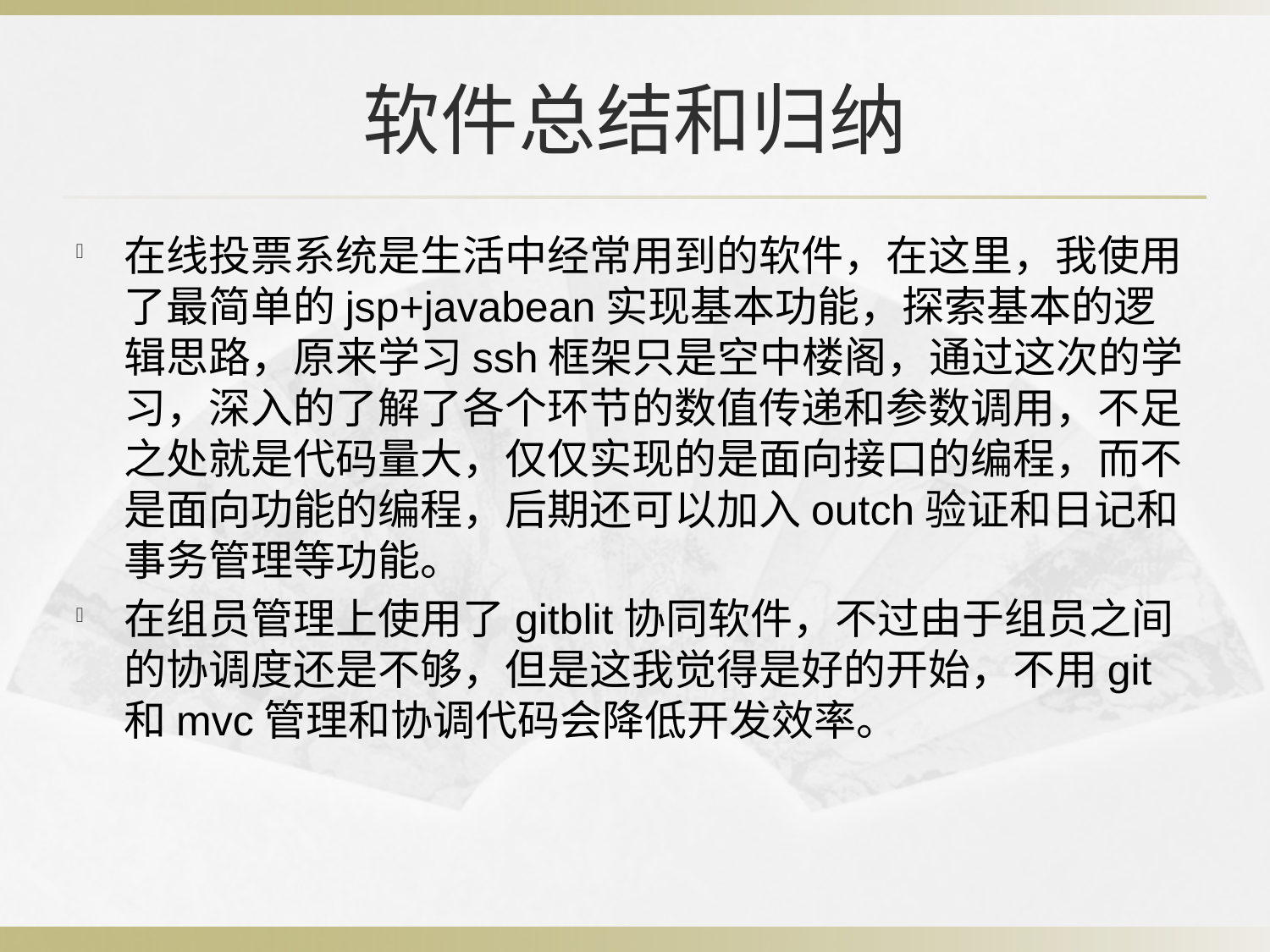

# 软件总结和归纳
在线投票系统是生活中经常用到的软件，在这里，我使用了最简单的jsp+javabean实现基本功能，探索基本的逻辑思路，原来学习ssh框架只是空中楼阁，通过这次的学习，深入的了解了各个环节的数值传递和参数调用，不足之处就是代码量大，仅仅实现的是面向接口的编程，而不是面向功能的编程，后期还可以加入outch验证和日记和事务管理等功能。
在组员管理上使用了gitblit协同软件，不过由于组员之间的协调度还是不够，但是这我觉得是好的开始，不用git和mvc管理和协调代码会降低开发效率。